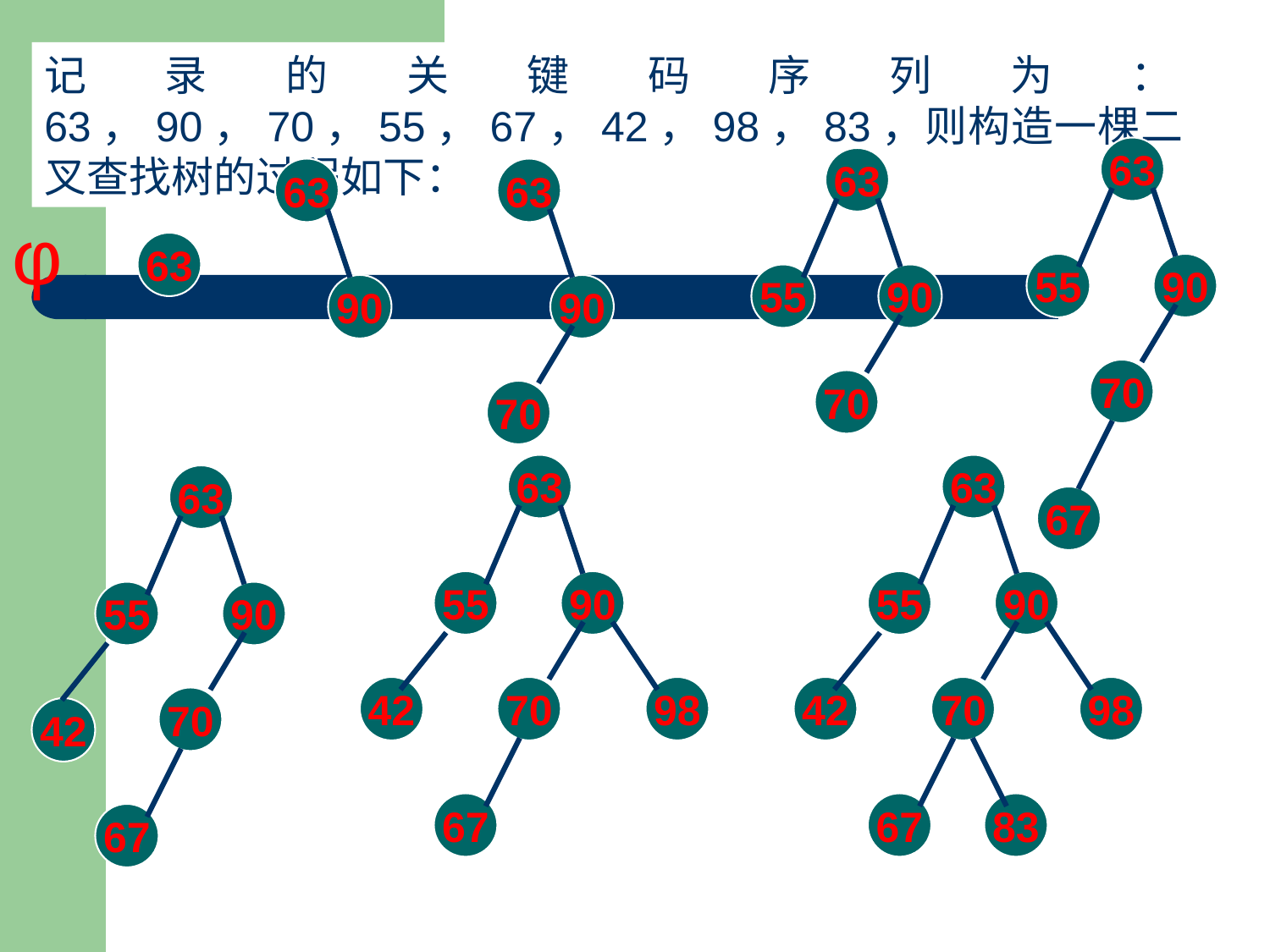

记录的关键码序列为：63，90，70，55，67，42，98，83，则构造一棵二叉查找树的过程如下：
63

55
90

70

67
63

55
90

70
63

90
63

90

70
φ
63
63

55
90

42
70
98

67
63

55
90

42
70
98

67
83
63

55
90

70
42

67